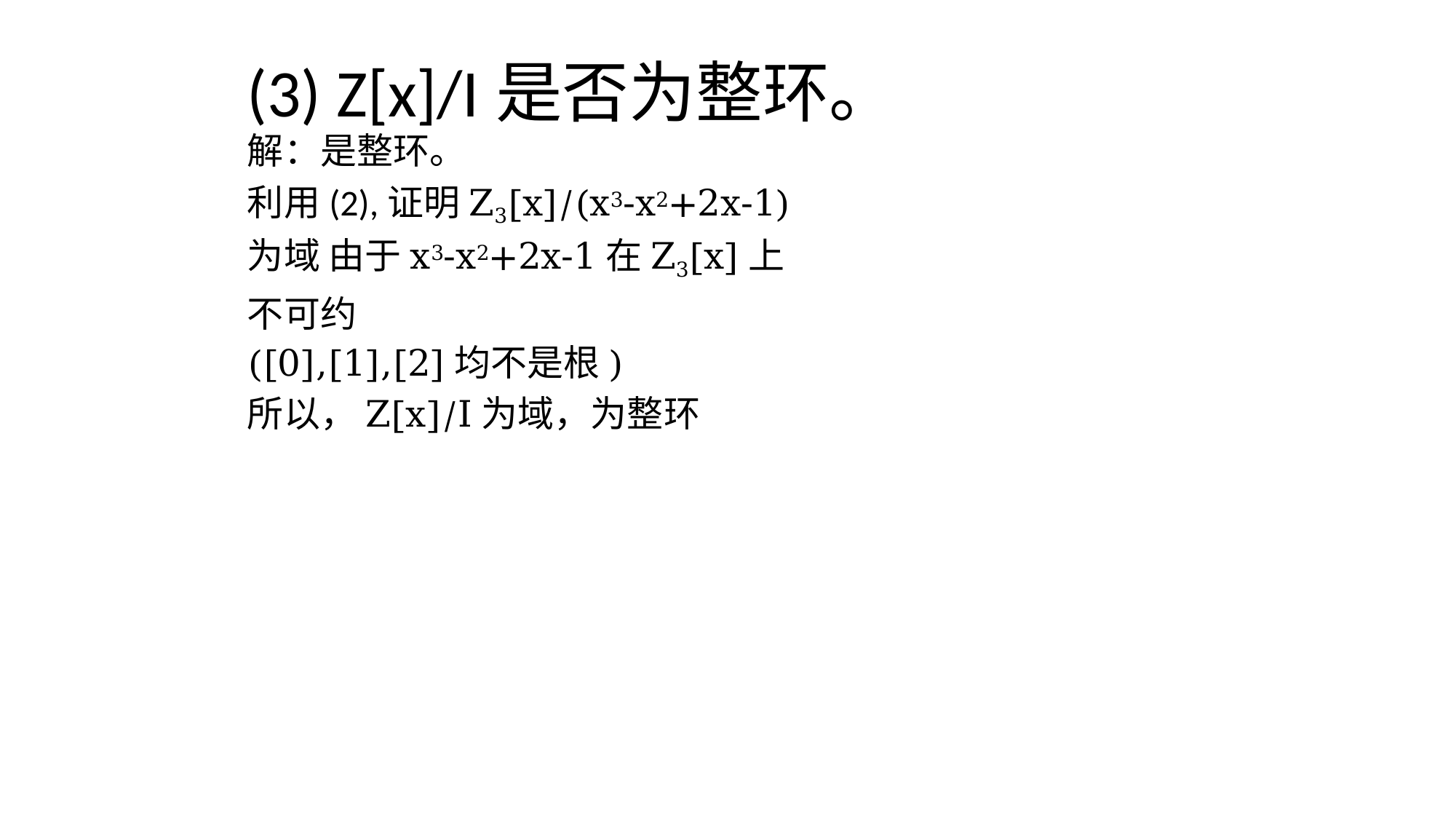

# (3) Z[x]/I是否为整环。
解：是整环。
利用(2),证明Z3[x]/(x3-x2+2x-1)为域 由于x3-x2+2x-1在Z3[x]上不可约
([0],[1],[2]均不是根)
所以，Z[x]/I为域，为整环